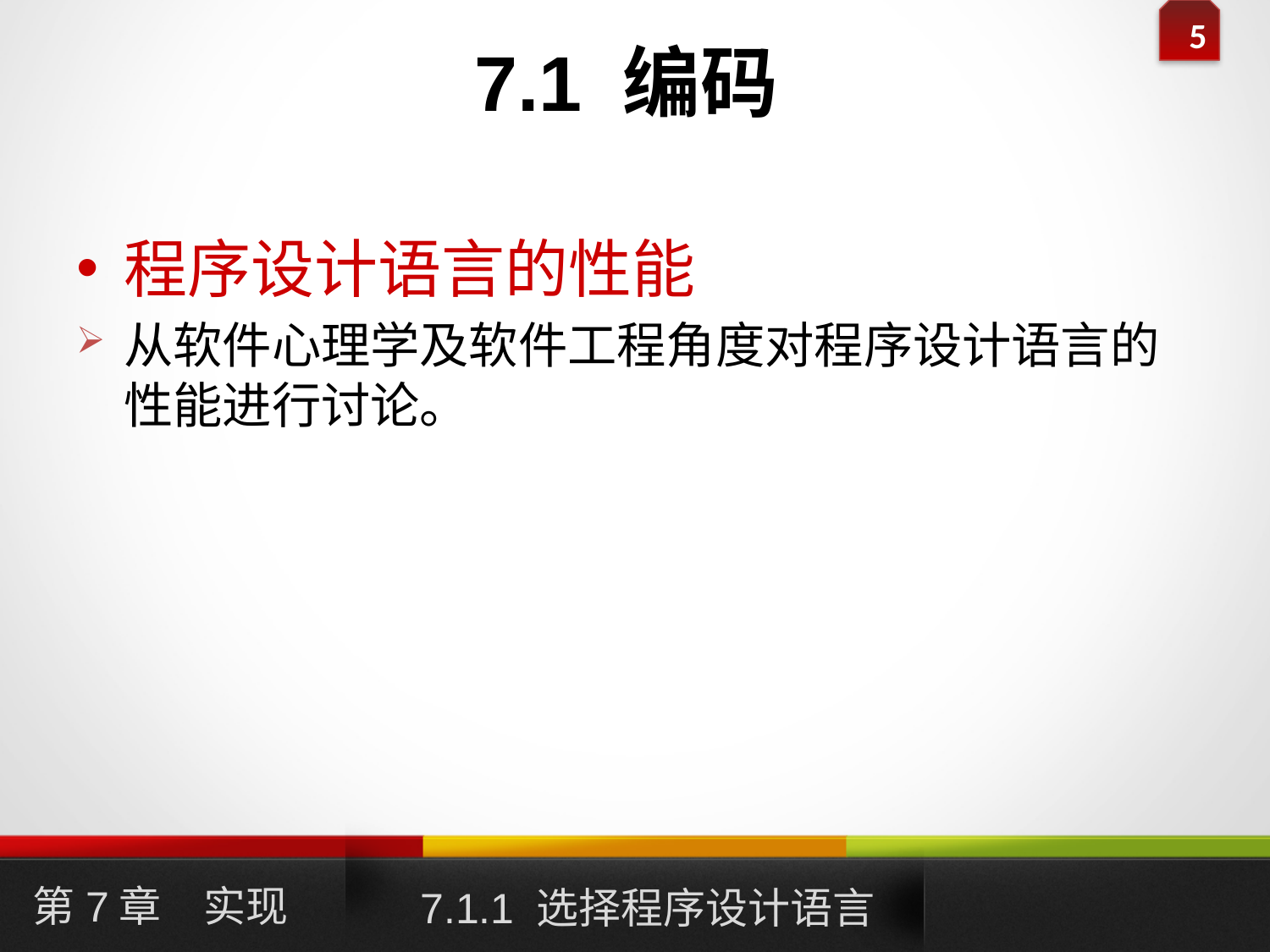

# 7.1 编码
程序设计语言的性能
从软件心理学及软件工程角度对程序设计语言的性能进行讨论。

第7章　实现
7.1.1 选择程序设计语言